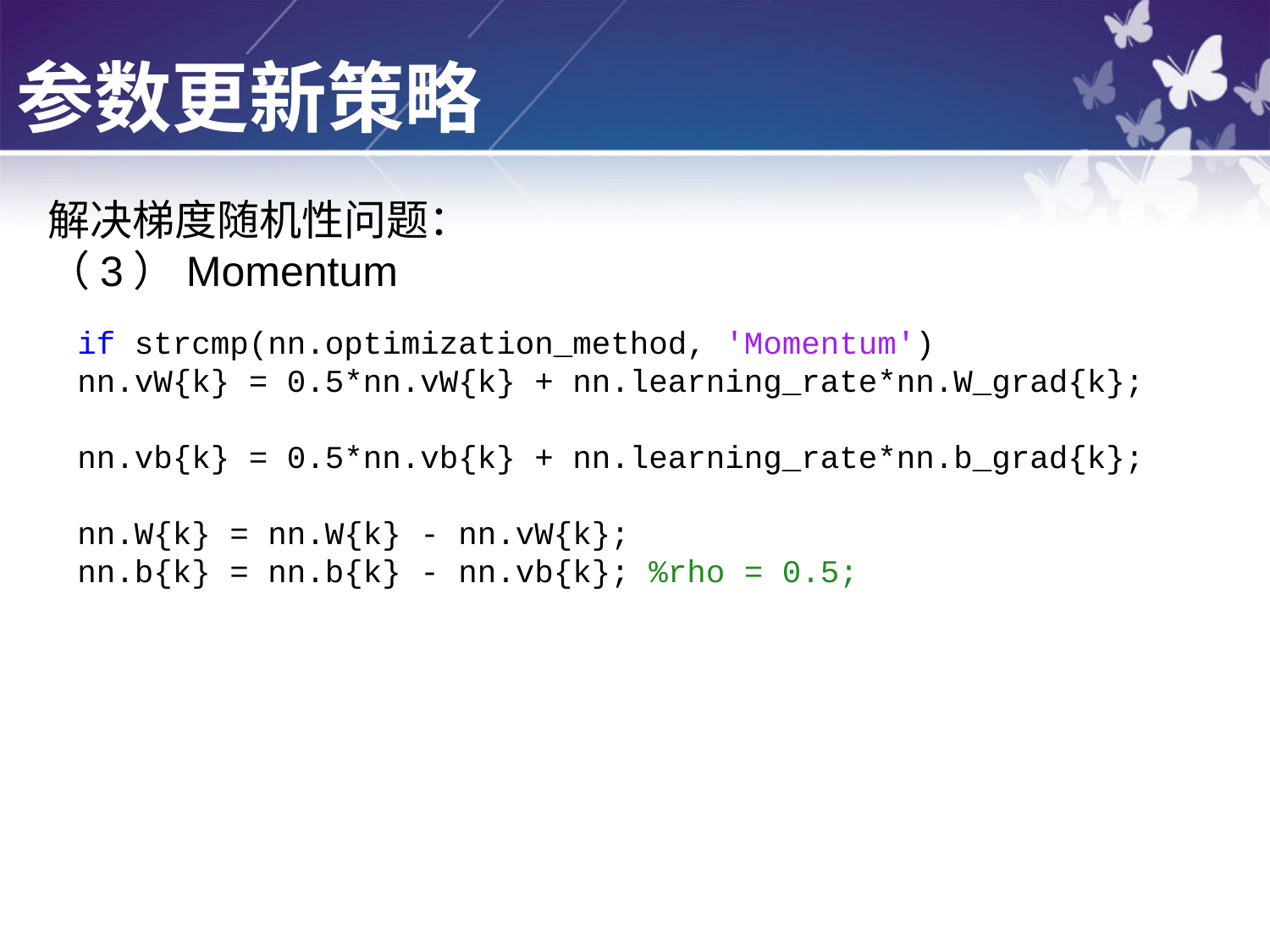

参数更新策略
解决梯度随机性问题：
（3）Momentum
if strcmp(nn.optimization_method, 'Momentum')
nn.vW{k} = 0.5*nn.vW{k} + nn.learning_rate*nn.W_grad{k};

nn.vb{k} = 0.5*nn.vb{k} + nn.learning_rate*nn.b_grad{k};

nn.W{k} = nn.W{k} - nn.vW{k};
nn.b{k} = nn.b{k} - nn.vb{k}; %rho = 0.5;